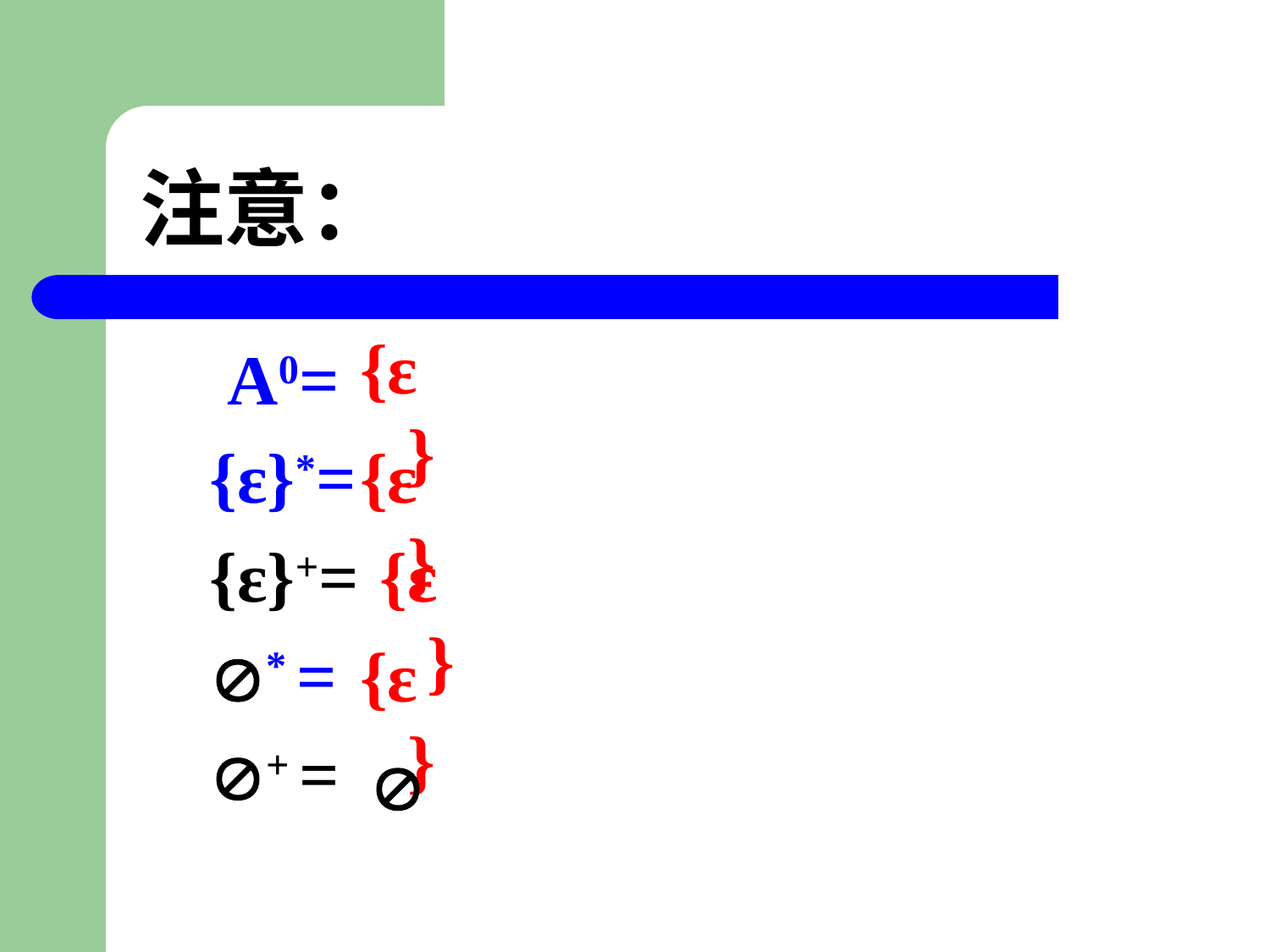

# 注意：
{ε}
     A0=
    {ε}*=
    {ε}+=
    ∅* =
    ∅+ =
{ε}
{ε}
{ε}
∅